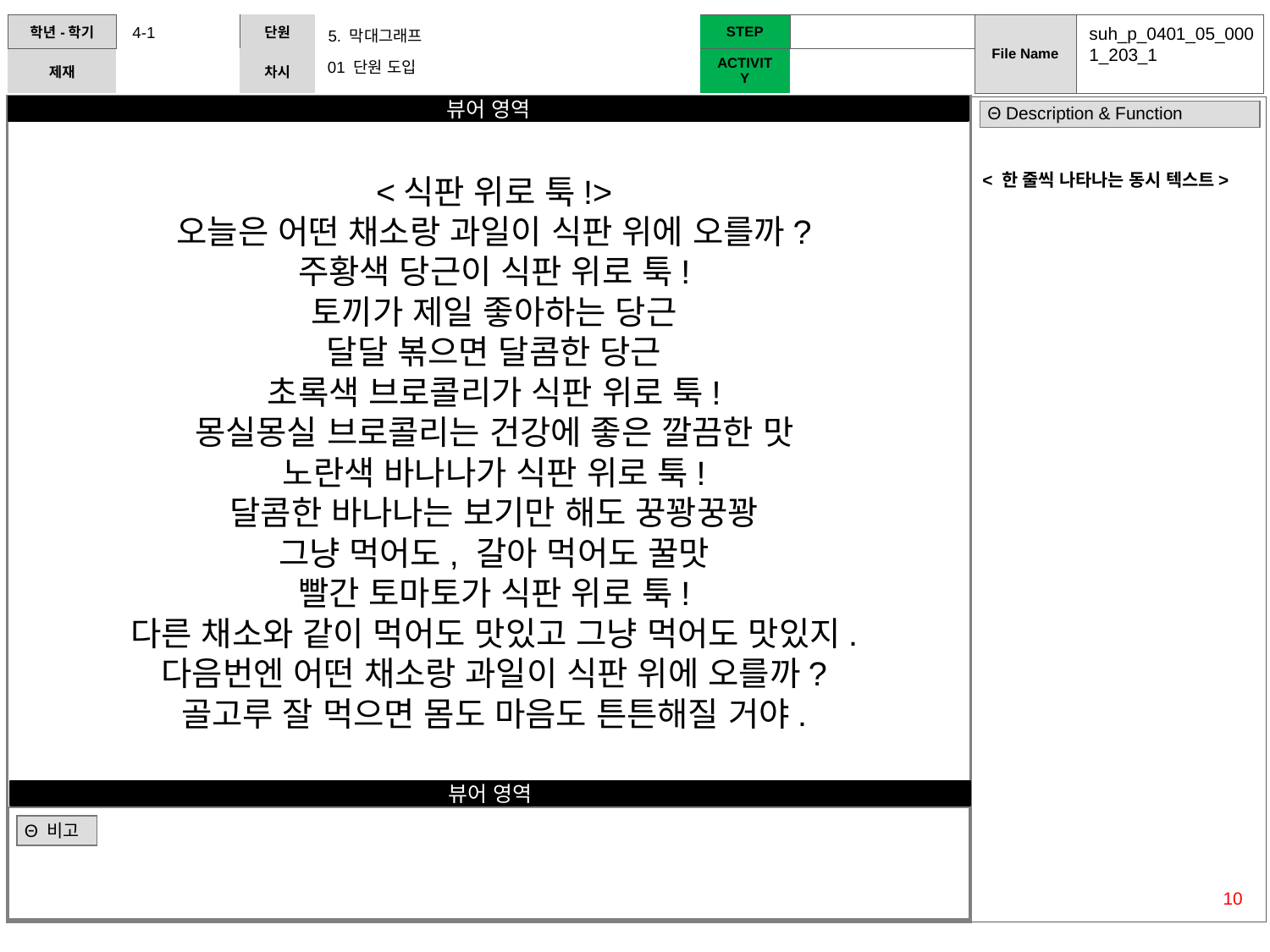

4-1
suh_p_0401_05_0001_203_1
5. 막대그래프
01 단원 도입

| Θ Description & Function |
| --- |

< 한 줄씩 나타나는 동시 텍스트>

<식판 위로 툭!>
오늘은 어떤 채소랑 과일이 식판 위에 오를까?
주황색 당근이 식판 위로 툭!
토끼가 제일 좋아하는 당근
달달 볶으면 달콤한 당근
초록색 브로콜리가 식판 위로 툭!
몽실몽실 브로콜리는 건강에 좋은 깔끔한 맛
노란색 바나나가 식판 위로 툭!
달콤한 바나나는 보기만 해도 꿍꽝꿍꽝
그냥 먹어도, 갈아 먹어도 꿀맛
빨간 토마토가 식판 위로 툭!
다른 채소와 같이 먹어도 맛있고 그냥 먹어도 맛있지.
다음번엔 어떤 채소랑 과일이 식판 위에 오를까?
골고루 잘 먹으면 몸도 마음도 튼튼해질 거야.